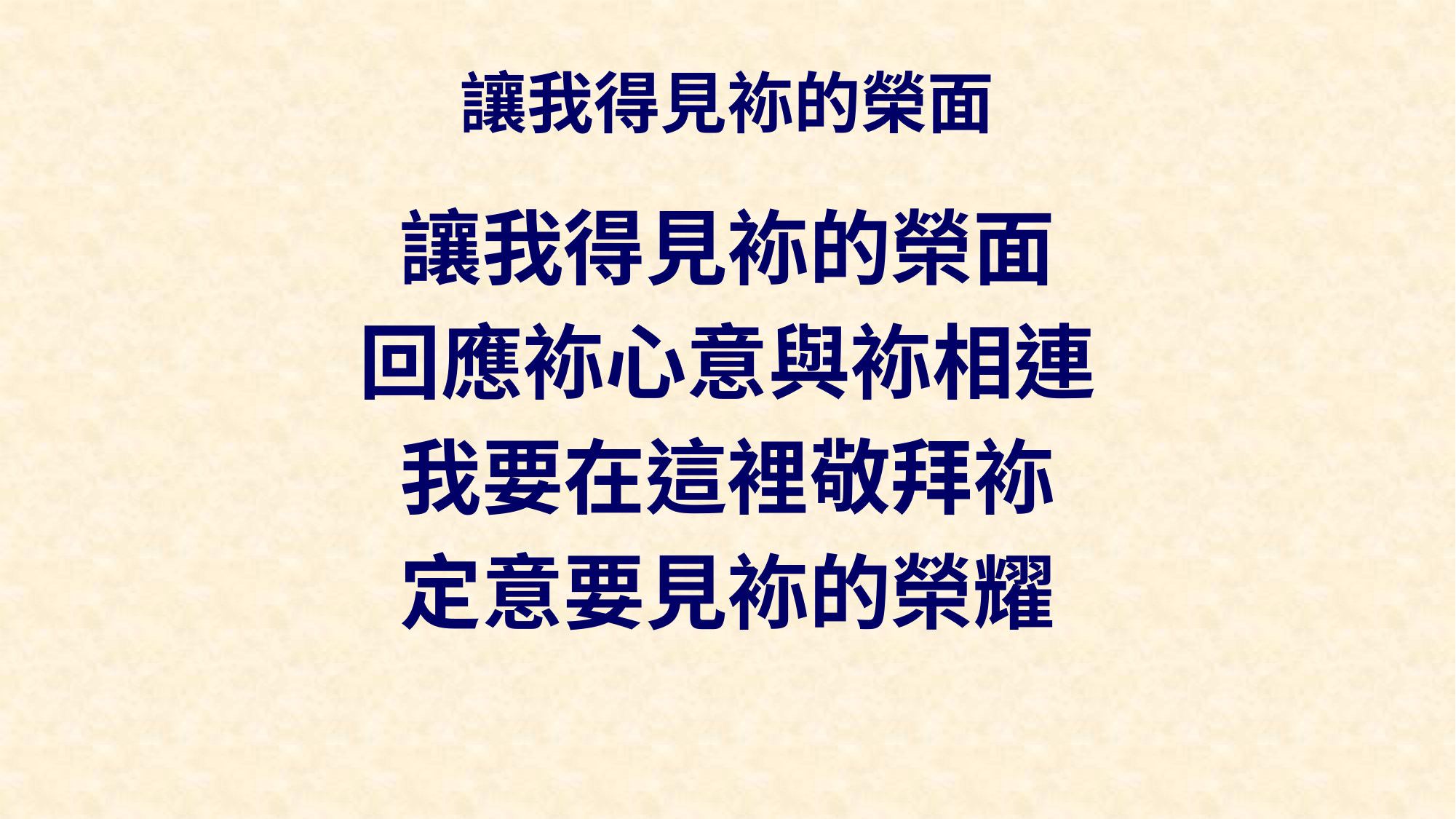

# 讓我得見袮的榮面
讓我得見袮的榮面
回應袮心意與袮相連
我要在這裡敬拜袮
定意要見袮的榮耀